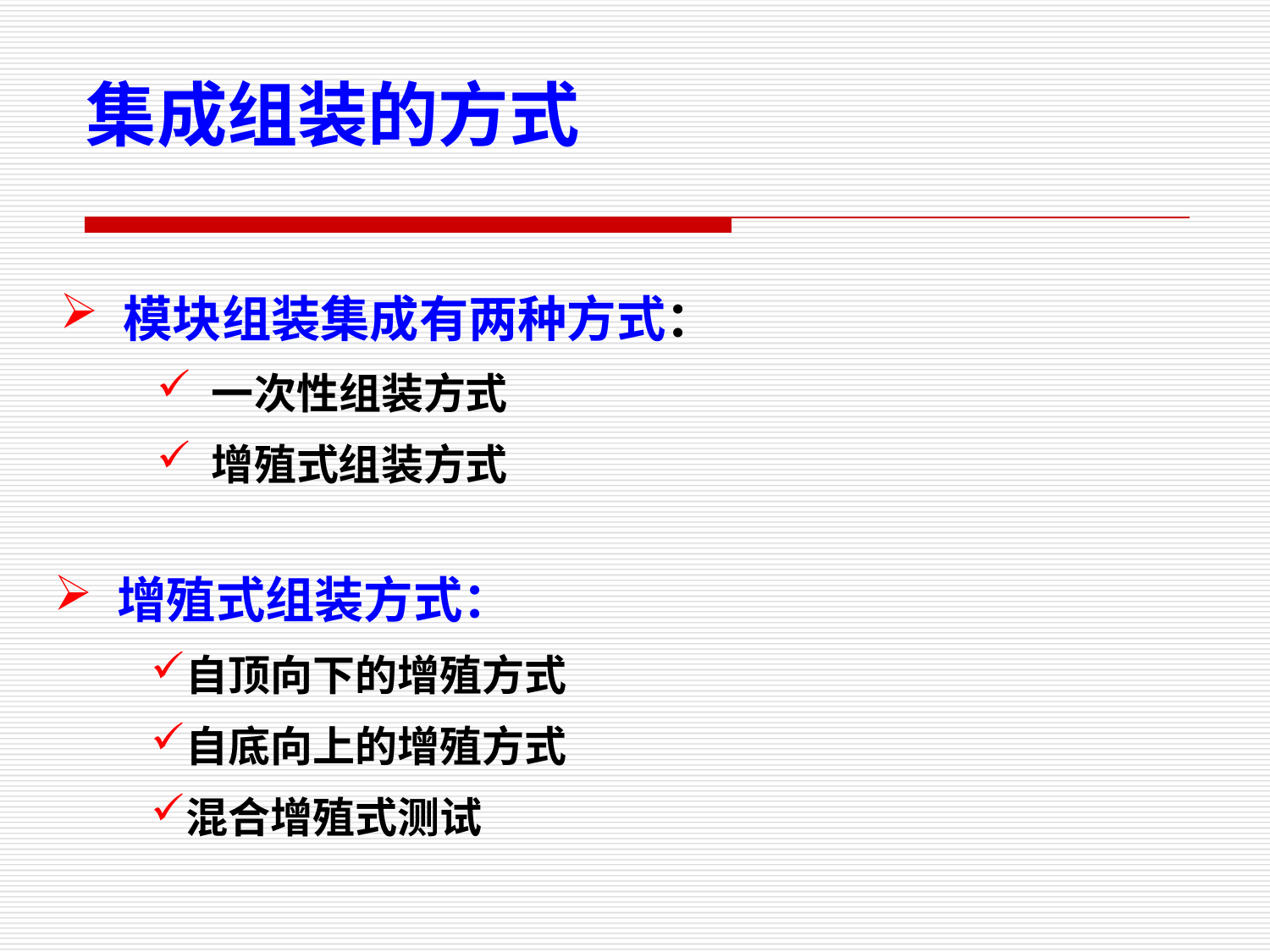

集成组装的方式
模块组装集成有两种方式：
 一次性组装方式
 增殖式组装方式

增殖式组装方式：
自顶向下的增殖方式
自底向上的增殖方式
混合增殖式测试